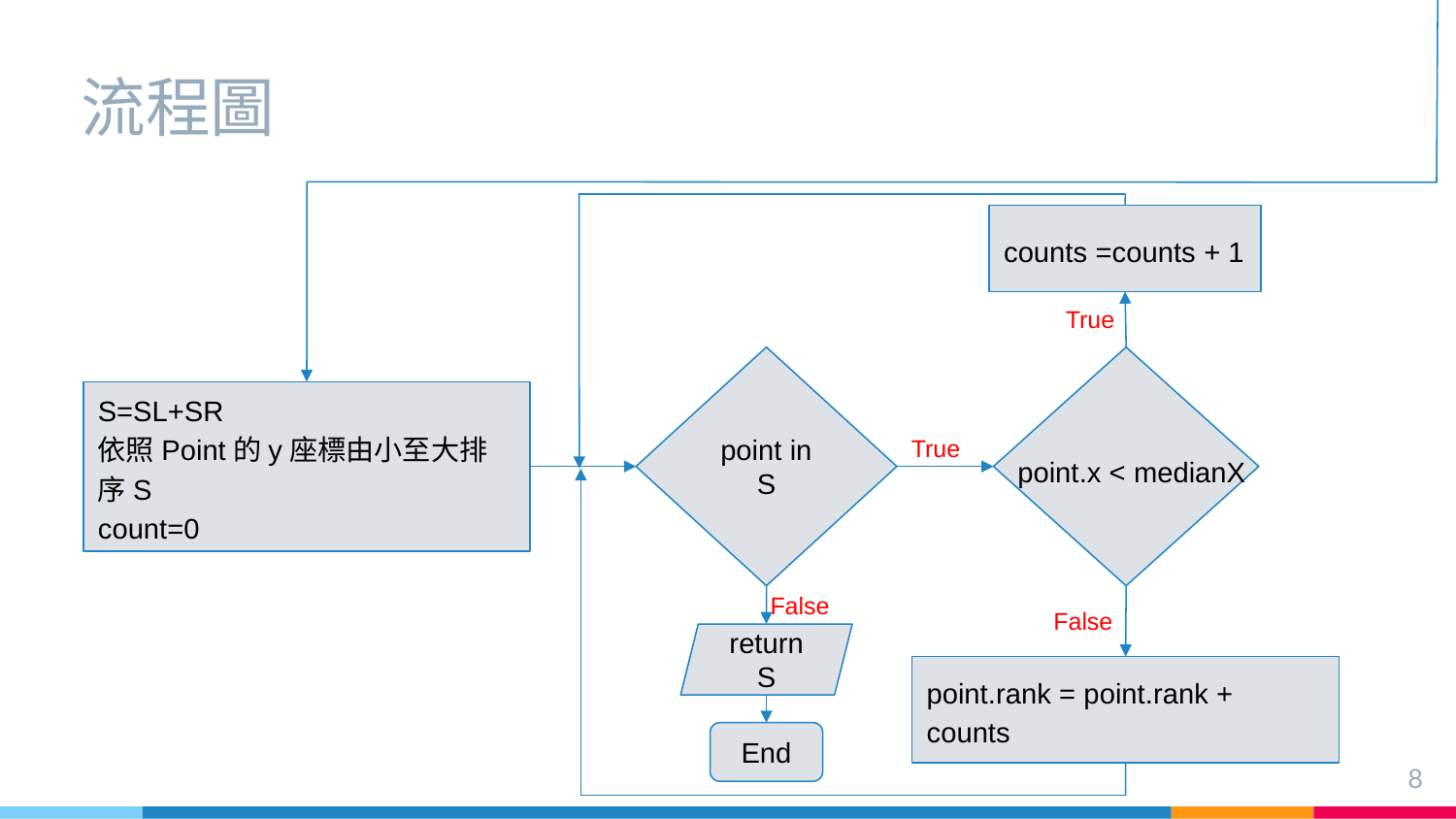

# 流程圖
counts =counts + 1
True

point.x < medianX
point in S
S=SL+SR
依照Point的y座標由小至大排序S
count=0
True
False
False
return S
point.rank = point.rank + counts
End
8